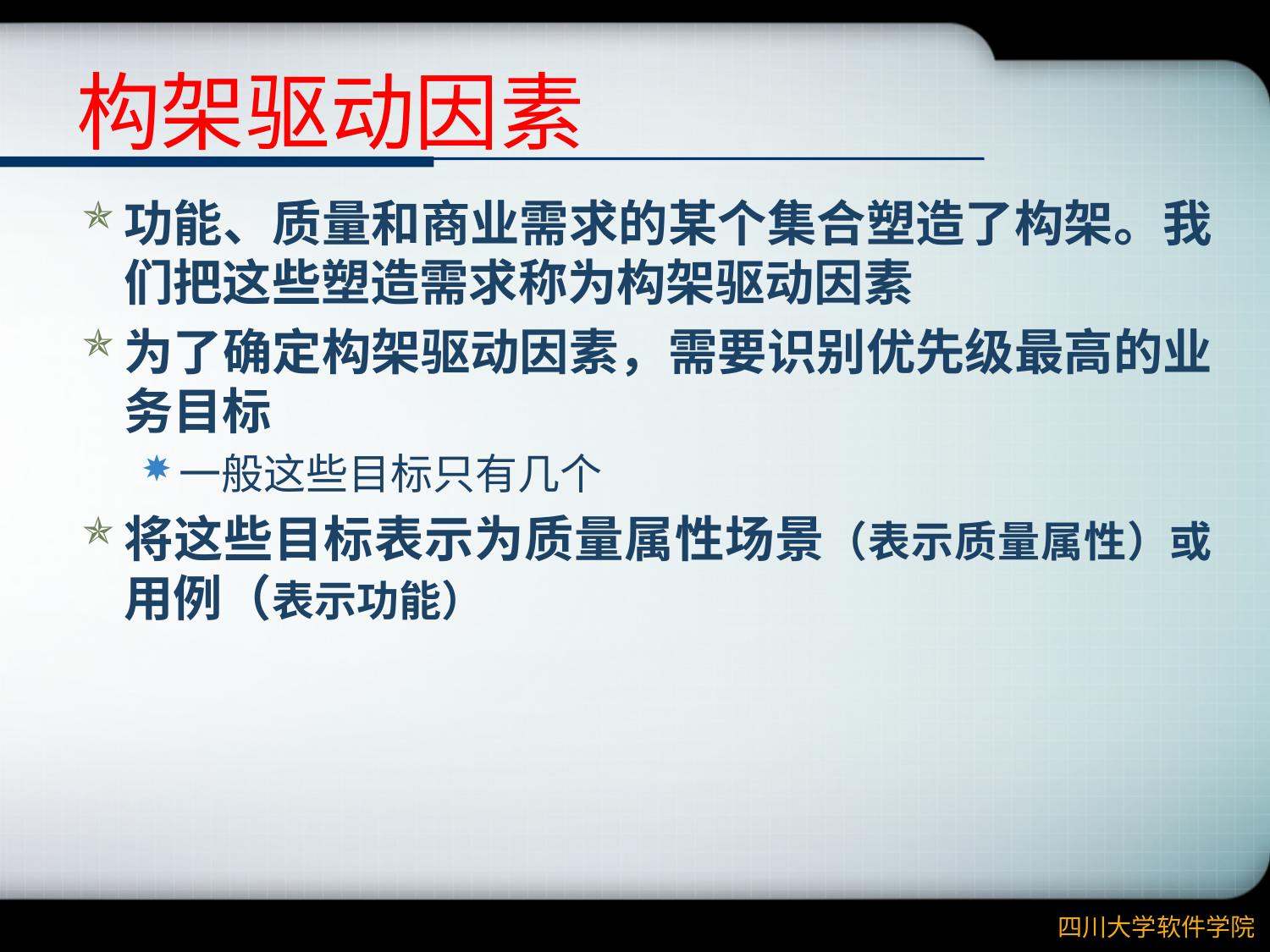

# 构架驱动因素
功能、质量和商业需求的某个集合塑造了构架。我们把这些塑造需求称为构架驱动因素
为了确定构架驱动因素，需要识别优先级最高的业务目标
一般这些目标只有几个
将这些目标表示为质量属性场景（表示质量属性）或用例（表示功能）